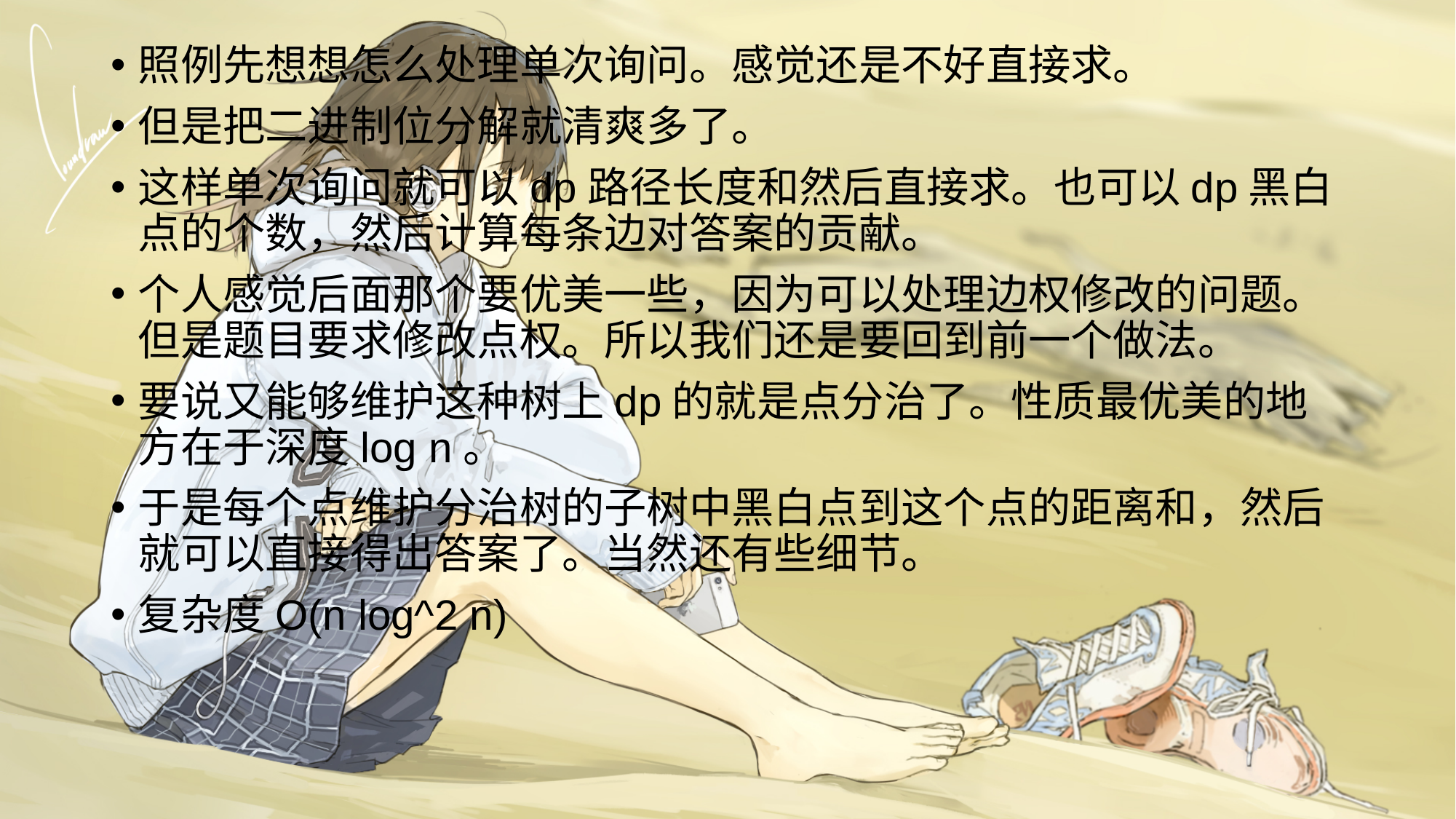

照例先想想怎么处理单次询问。感觉还是不好直接求。
但是把二进制位分解就清爽多了。
这样单次询问就可以dp路径长度和然后直接求。也可以dp黑白点的个数，然后计算每条边对答案的贡献。
个人感觉后面那个要优美一些，因为可以处理边权修改的问题。但是题目要求修改点权。所以我们还是要回到前一个做法。
要说又能够维护这种树上dp的就是点分治了。性质最优美的地方在于深度log n。
于是每个点维护分治树的子树中黑白点到这个点的距离和，然后就可以直接得出答案了。当然还有些细节。
复杂度O(n log^2 n)